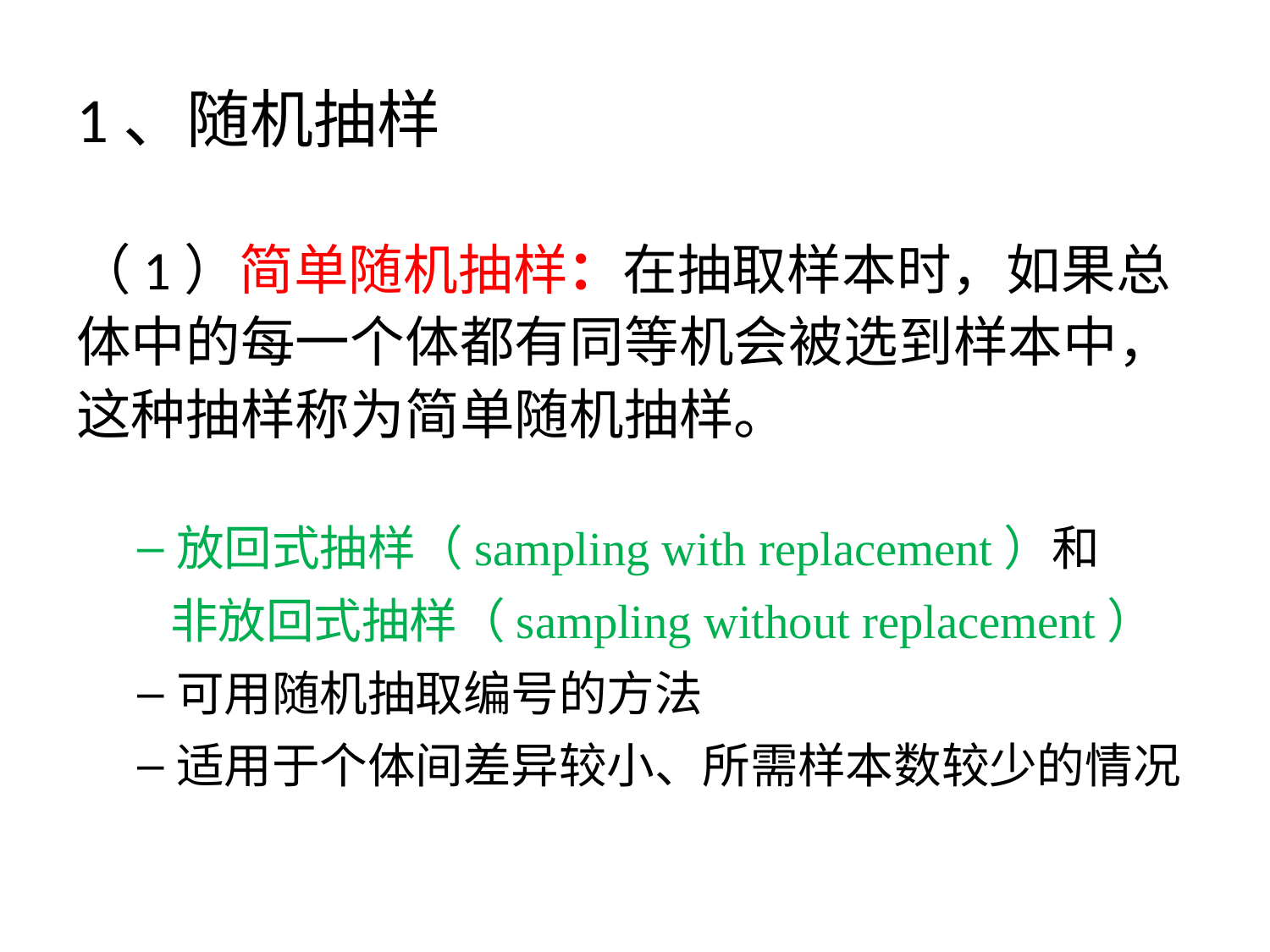

# 1、随机抽样
（1）简单随机抽样：在抽取样本时，如果总体中的每一个体都有同等机会被选到样本中，这种抽样称为简单随机抽样。

放回式抽样（sampling with replacement）和
  非放回式抽样（sampling without replacement）
可用随机抽取编号的方法
适用于个体间差异较小、所需样本数较少的情况